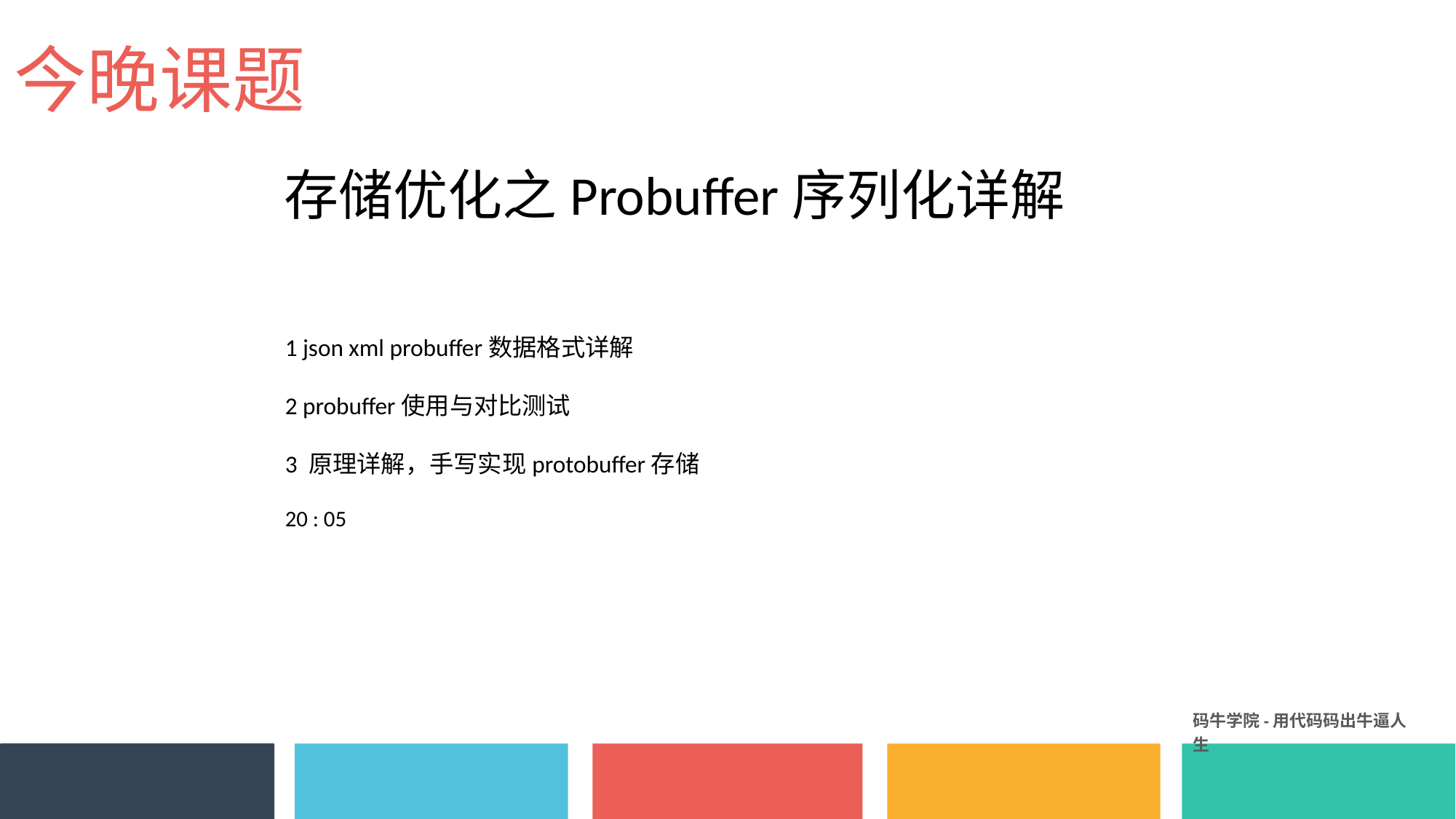

今晚课题
存储优化之Probuffer序列化详解
1 json xml probuffer数据格式详解
2 probuffer使用与对比测试
3 原理详解，手写实现protobuffer存储
20 : 05
码牛学院-用代码码出牛逼人生